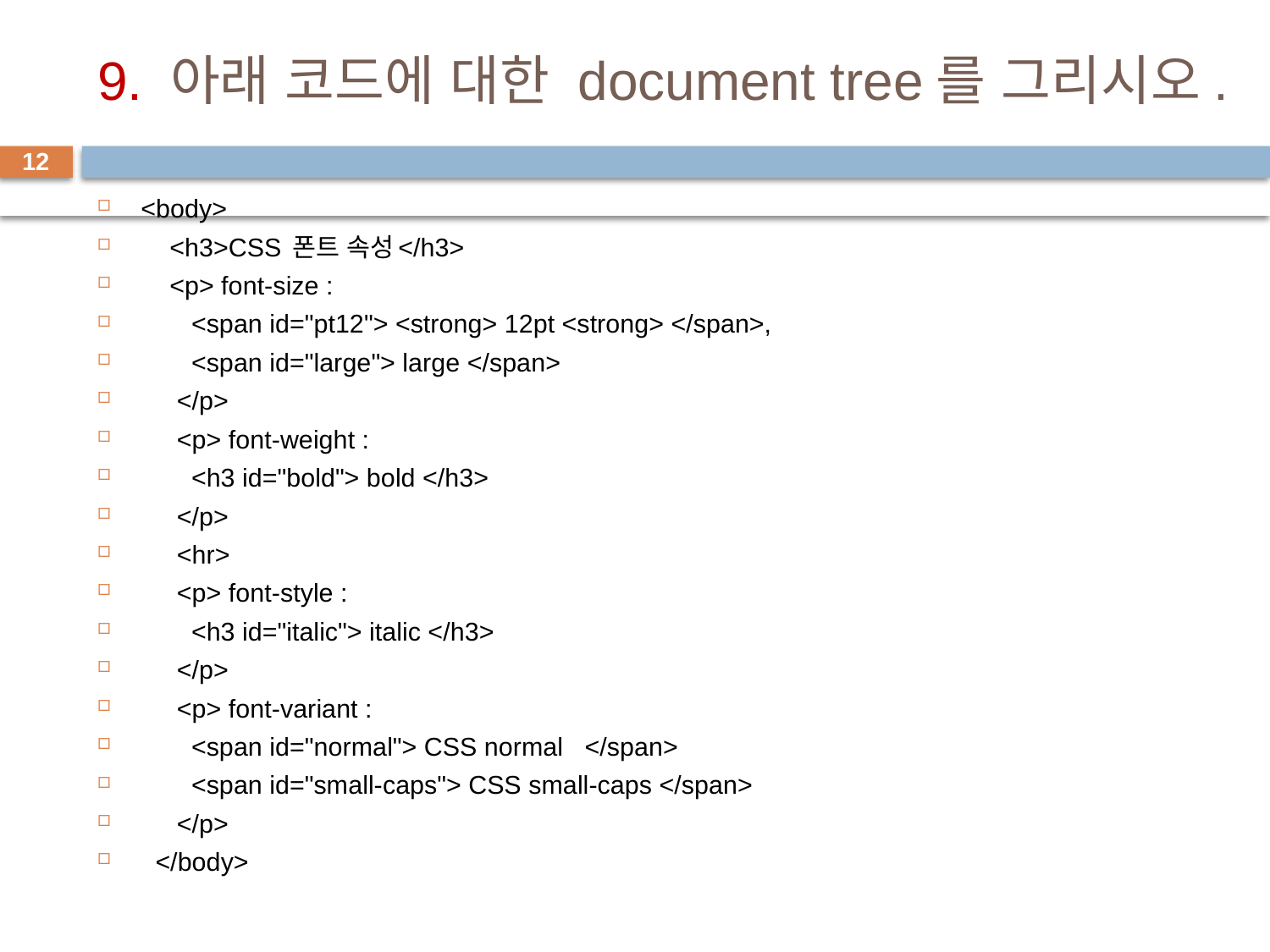

# 9. 아래 코드에 대한 document tree를 그리시오.
12
<body>
    <h3>CSS 폰트 속성</h3>
    <p> font-size :
       <span id="pt12"> <strong> 12pt <strong> </span>,
       <span id="large"> large </span>
     </p>
     <p> font-weight :
       <h3 id="bold"> bold </h3>
     </p>
     <hr>
     <p> font-style :
       <h3 id="italic"> italic </h3>
     </p>
     <p> font-variant :
       <span id="normal"> CSS normal   </span>
       <span id="small-caps"> CSS small-caps </span>
     </p>
  </body>